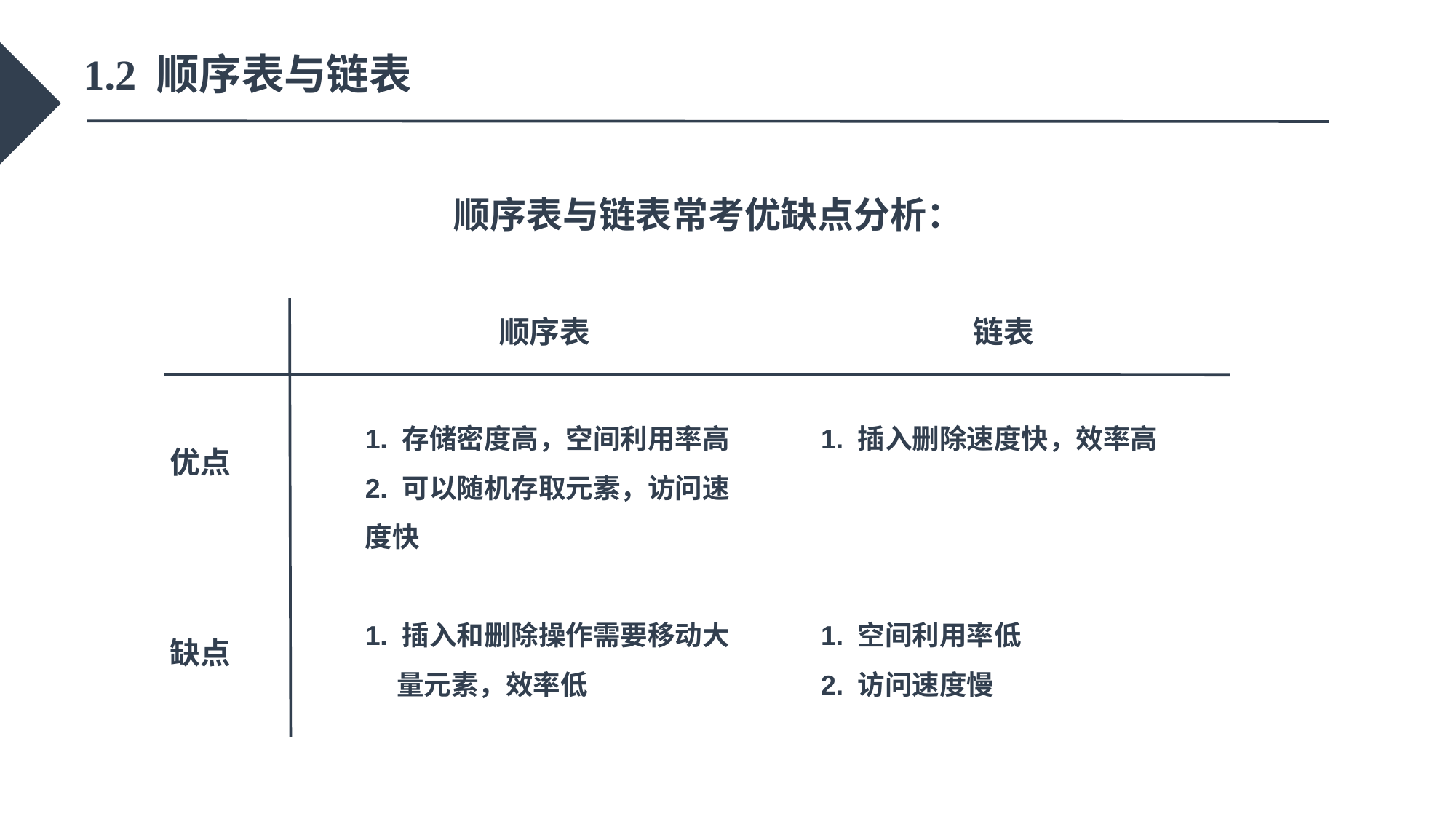

1.2 顺序表与链表

顺序表与链表常考优缺点分析：
添加标题
顺序表
链表
1. 存储密度高，空间利用率高
2. 可以随机存取元素，访问速度快

1. 插入和删除操作需要移动大
    量元素，效率低
1. 插入删除速度快，效率高

1. 空间利用率低
2. 访问速度慢

优点
缺点